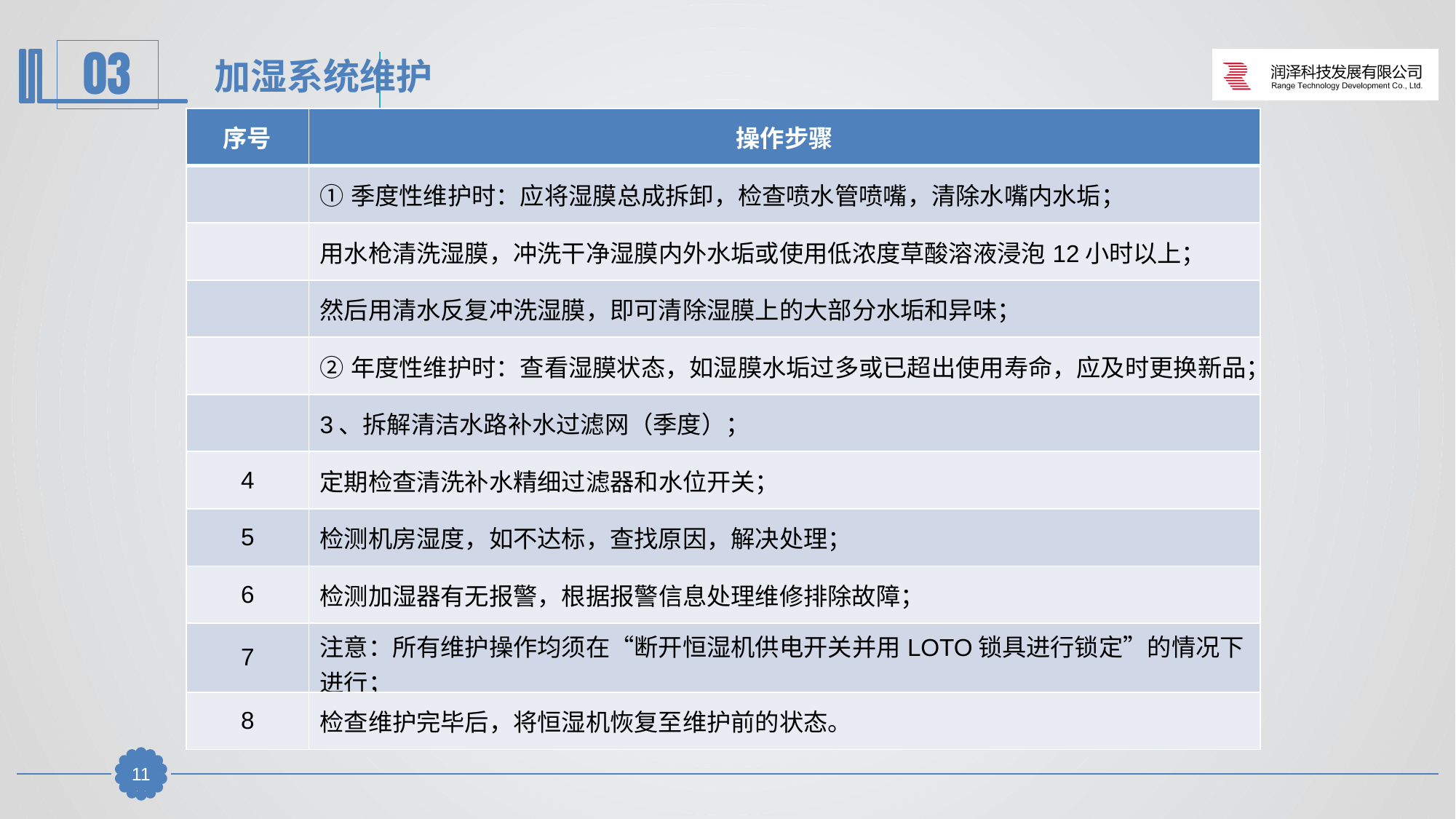

加湿系统维护
| 序号 | 操作步骤 |
| --- | --- |
|  | ①季度性维护时：应将湿膜总成拆卸，检查喷水管喷嘴，清除水嘴内水垢； |
|  | 用水枪清洗湿膜，冲洗干净湿膜内外水垢或使用低浓度草酸溶液浸泡12小时以上； |
|  | 然后用清水反复冲洗湿膜，即可清除湿膜上的大部分水垢和异味； |
|  | ②年度性维护时：查看湿膜状态，如湿膜水垢过多或已超出使用寿命，应及时更换新品； |
|  | 3、拆解清洁水路补水过滤网（季度）； |
| 4 | 定期检查清洗补水精细过滤器和水位开关； |
| 5 | 检测机房湿度，如不达标，查找原因，解决处理； |
| 6 | 检测加湿器有无报警，根据报警信息处理维修排除故障； |
| 7 | 注意：所有维护操作均须在“断开恒湿机供电开关并用LOTO锁具进行锁定”的情况下进行； |
| 8 | 检查维护完毕后，将恒湿机恢复至维护前的状态。 |
11